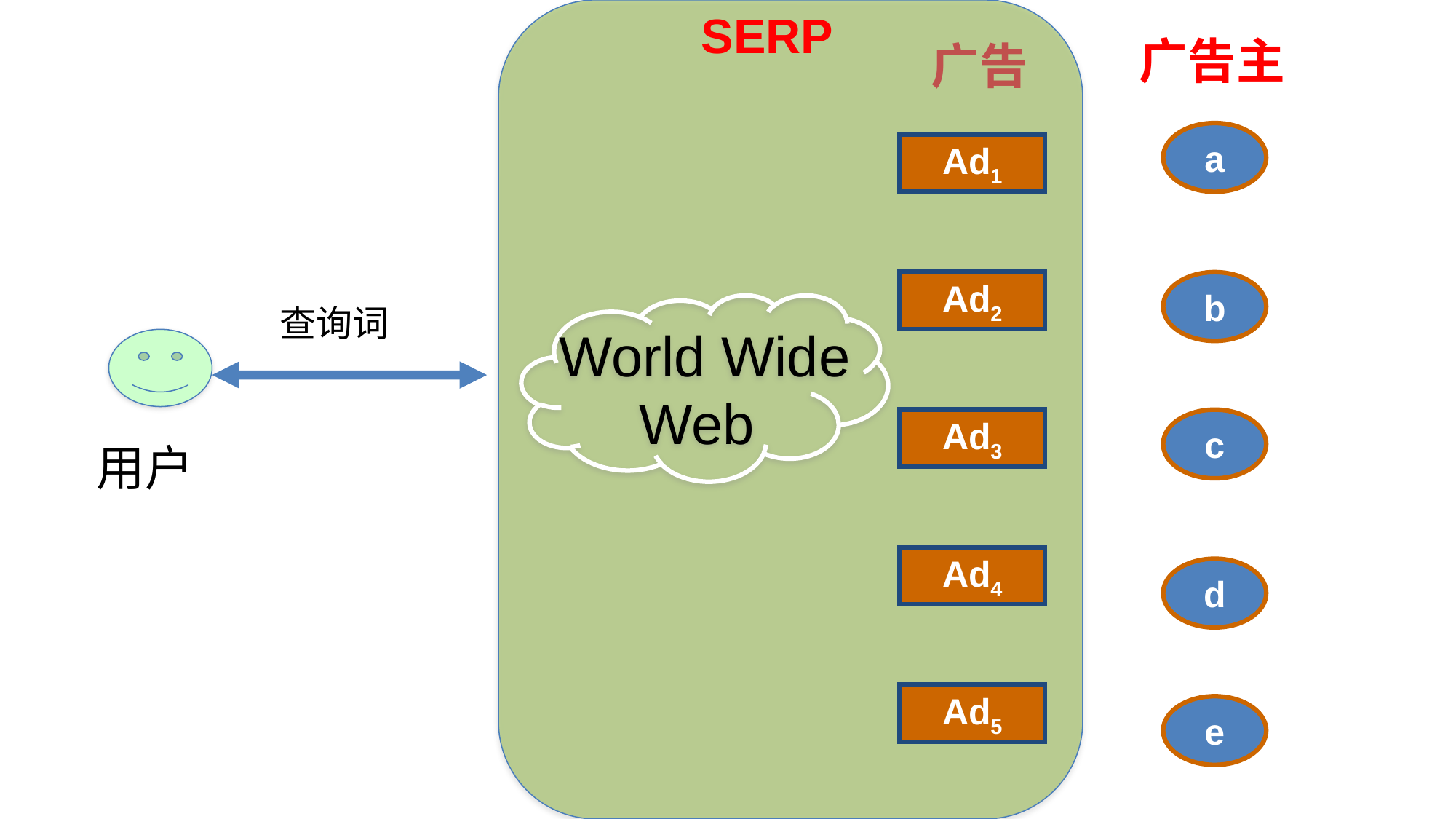

SERP

广告主
a
b
c
d
e
   广告
Ad1
Ad2
World Wide Web
Ad3
Ad4
Ad5
查询词

用户